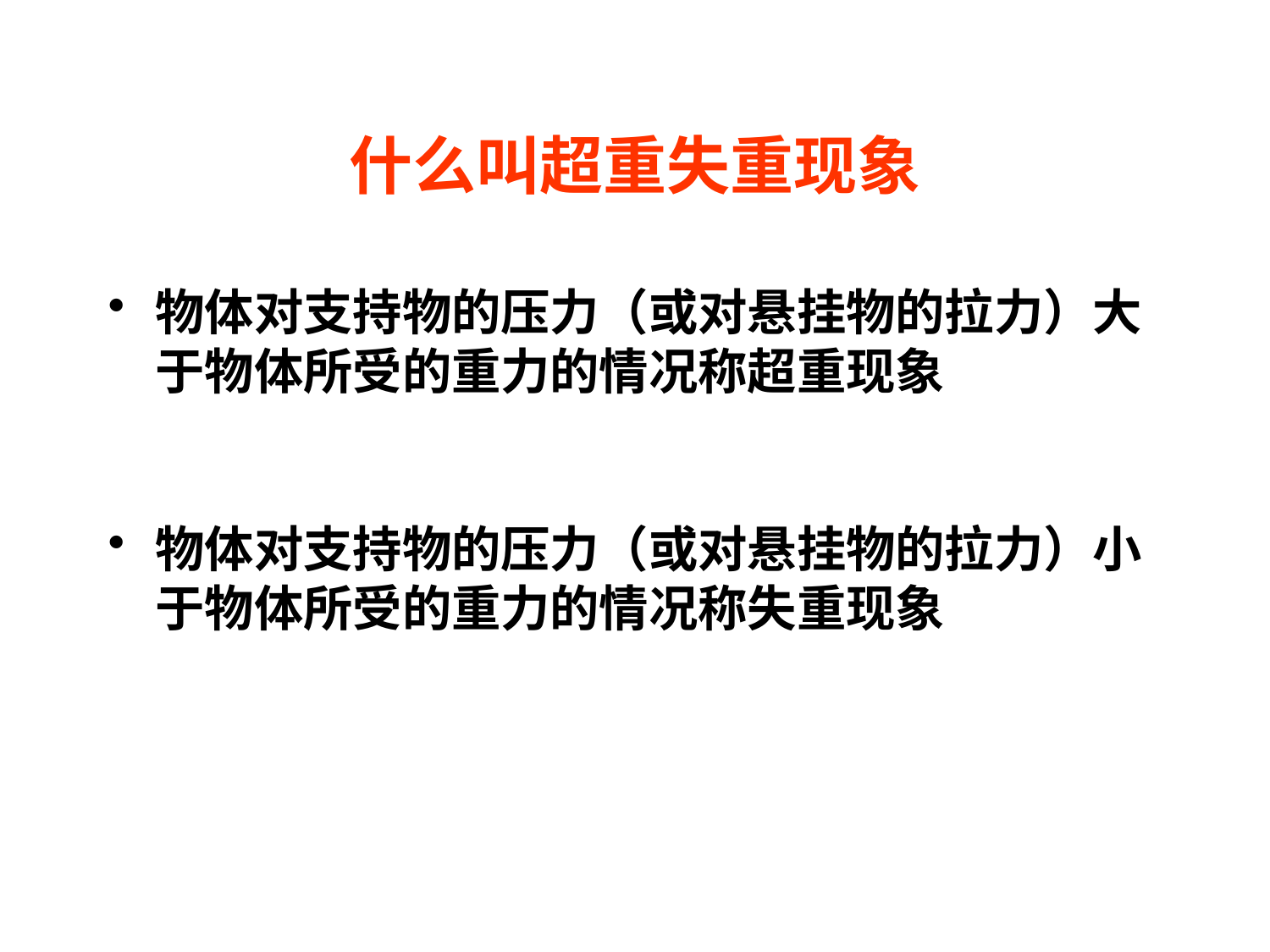

# 什么叫超重失重现象
物体对支持物的压力（或对悬挂物的拉力）大于物体所受的重力的情况称超重现象

物体对支持物的压力（或对悬挂物的拉力）小于物体所受的重力的情况称失重现象